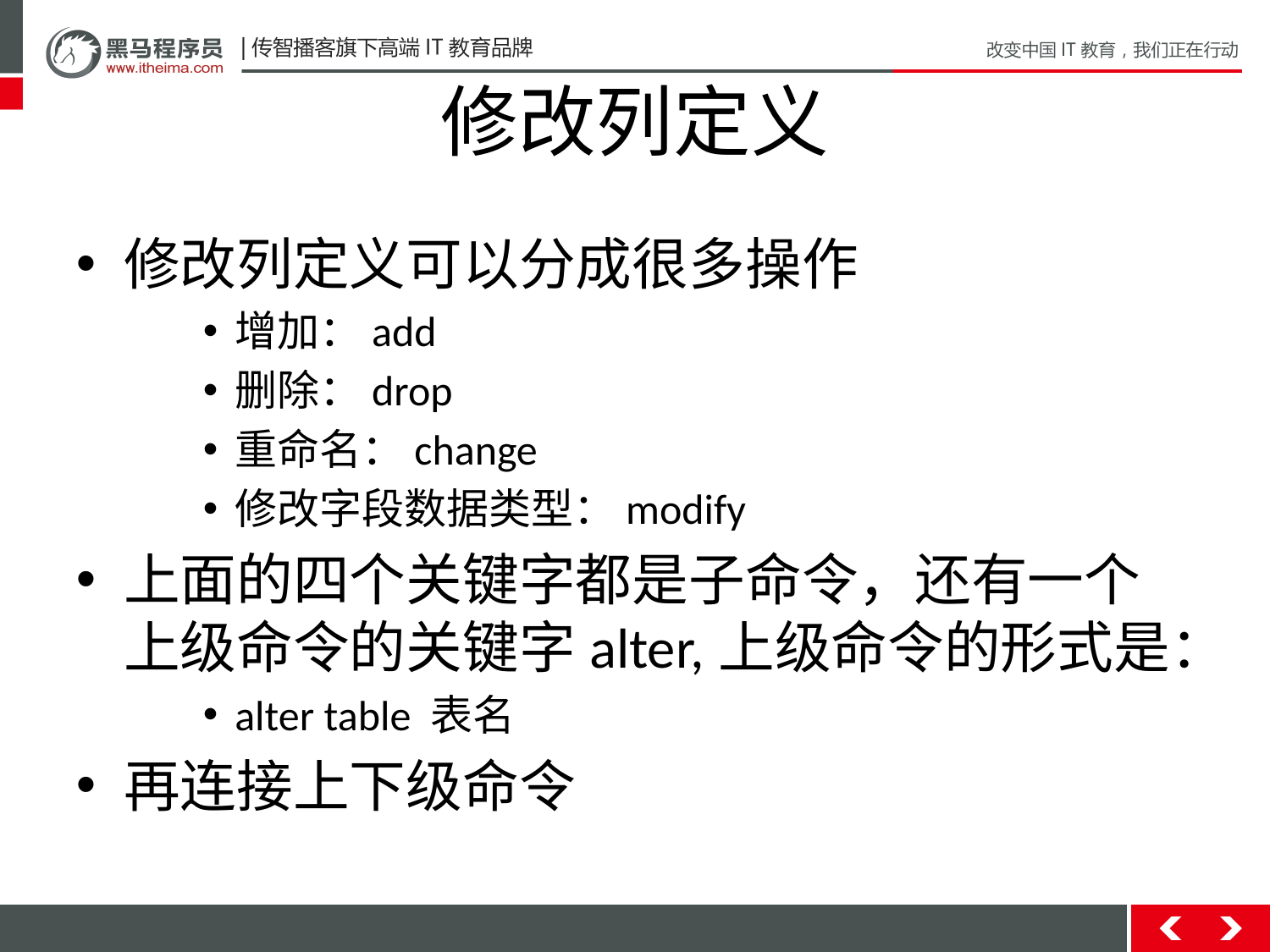

# 修改列定义
修改列定义可以分成很多操作
增加：add
删除：drop
重命名：change
修改字段数据类型：modify
上面的四个关键字都是子命令，还有一个上级命令的关键字alter,上级命令的形式是：
alter table 表名
再连接上下级命令